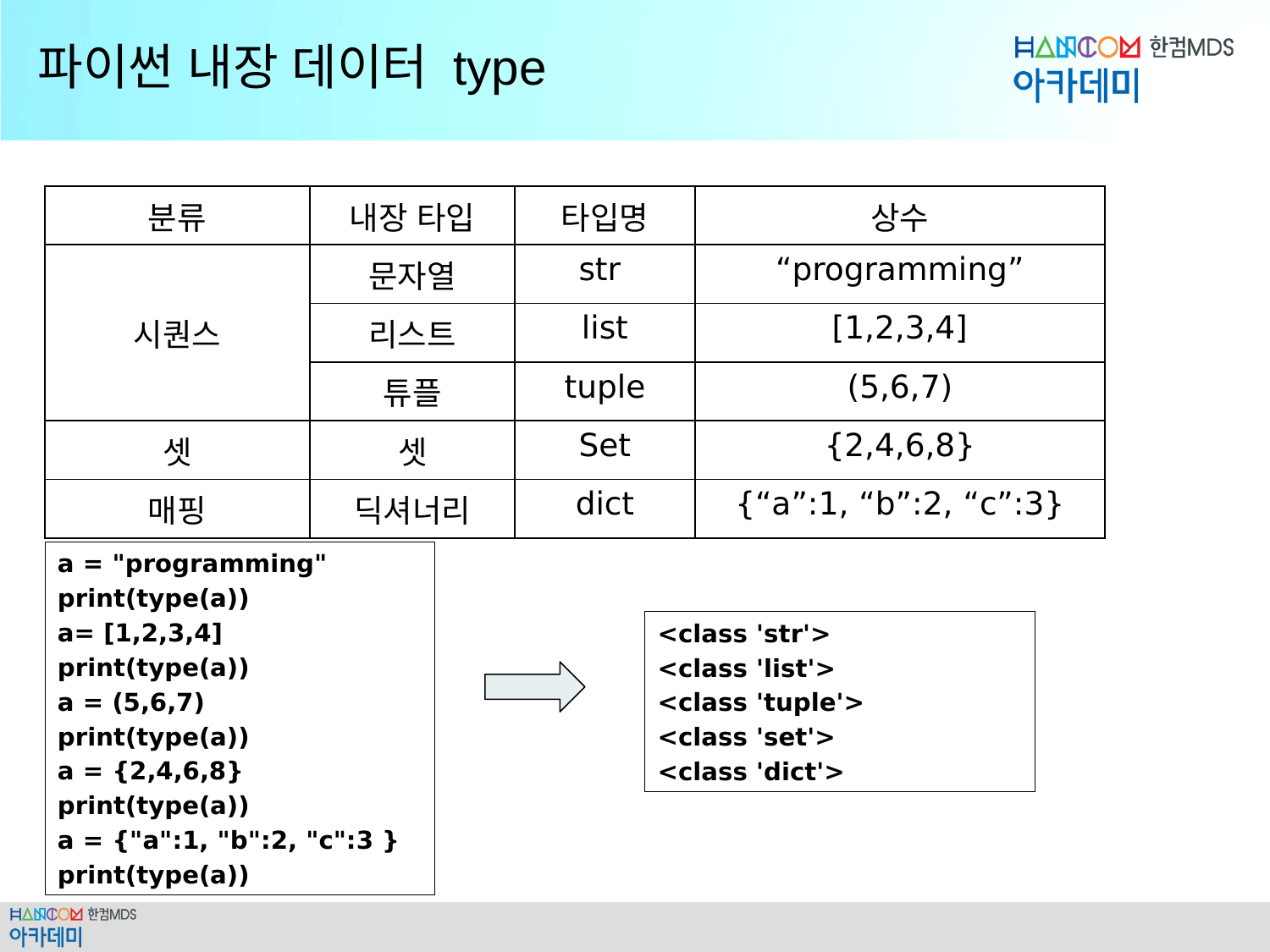

# 파이썬 내장 데이터 type
| 분류 | 내장 타입 | 타입명 | 상수 |
| --- | --- | --- | --- |
| 시퀀스 | 문자열 | str | “programming” |
|  | 리스트 | list | [1,2,3,4] |
|  | 튜플 | tuple | (5,6,7) |
| 셋 | 셋 | Set | {2,4,6,8} |
| 매핑 | 딕셔너리 | dict | {“a”:1, “b”:2, “c”:3} |
a = "programming"
print(type(a))
a= [1,2,3,4]
print(type(a))
a = (5,6,7)
print(type(a))
a = {2,4,6,8}
print(type(a))
a = {"a":1, "b":2, "c":3 }
print(type(a))
<class 'str'>
<class 'list'>
<class 'tuple'>
<class 'set'>
<class 'dict'>